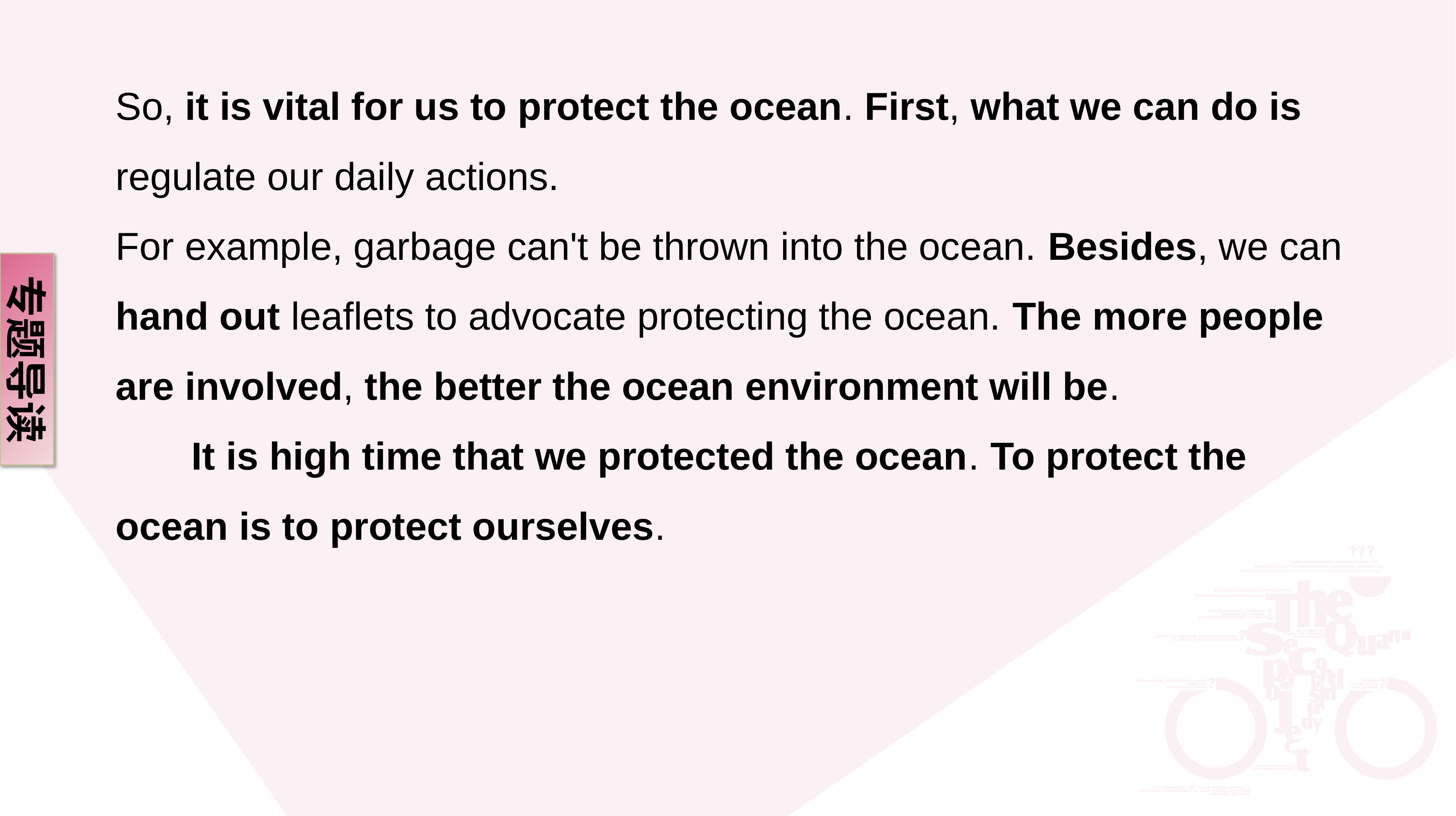

So, it is vital for us to protect the ocean. First, what we can do is regulate our daily actions.
For example, garbage can't be thrown into the ocean. Besides, we can hand out leaflets to advocate protecting the ocean. The more people are involved, the better the ocean environment will be.
       It is high time that we protected the ocean. To protect the ocean is to protect ourselves.
专题导读